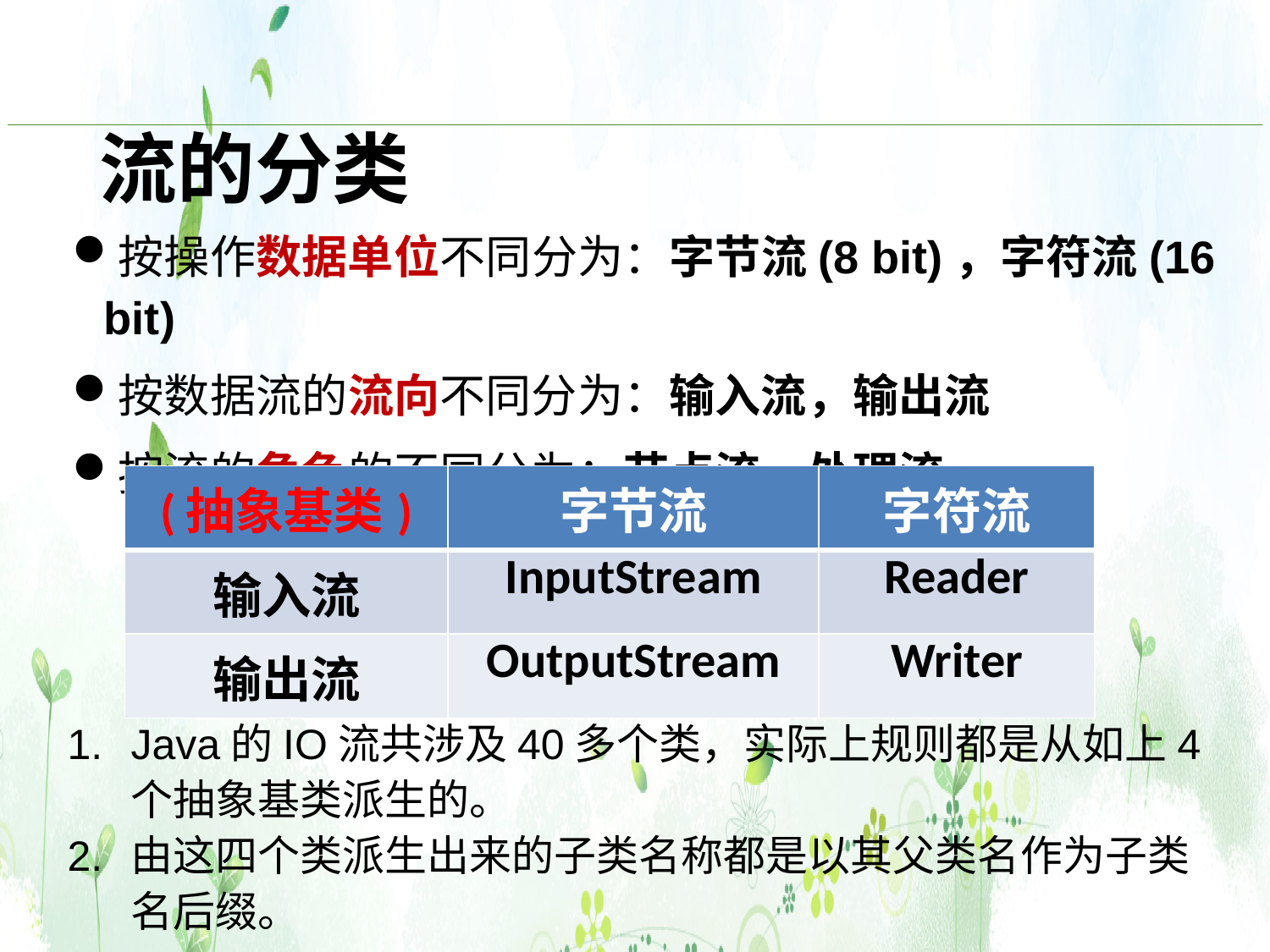

# 流的分类
按操作数据单位不同分为：字节流(8 bit)，字符流(16 bit)
按数据流的流向不同分为：输入流，输出流
按流的角色的不同分为：节点流，处理流
| (抽象基类) | 字节流 | 字符流 |
| --- | --- | --- |
| 输入流 | InputStream | Reader |
| 输出流 | OutputStream | Writer |
Java的IO流共涉及40多个类，实际上规则都是从如上4个抽象基类派生的。
由这四个类派生出来的子类名称都是以其父类名作为子类名后缀。